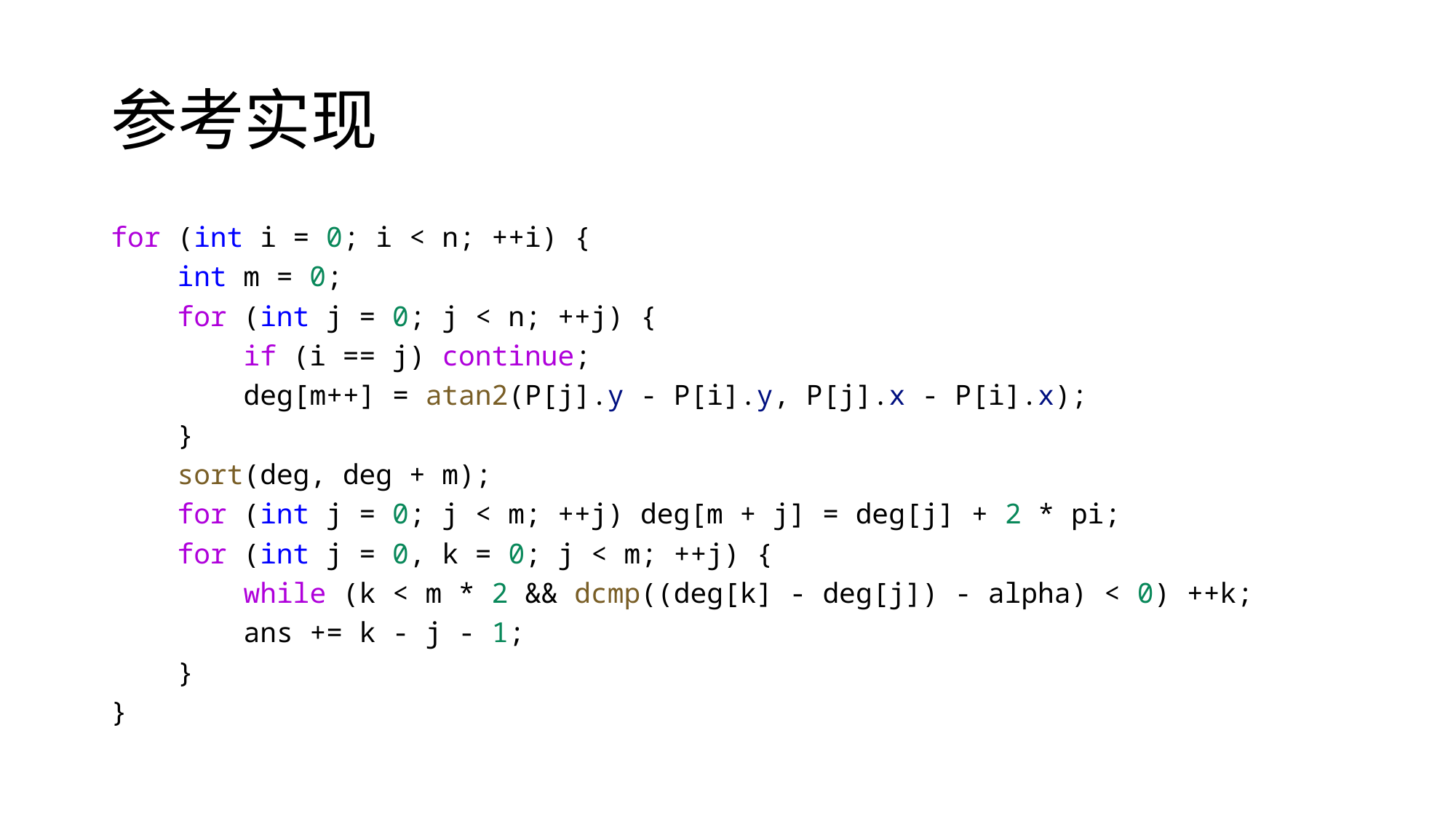

# 参考实现
for (int i = 0; i < n; ++i) {
    int m = 0;
    for (int j = 0; j < n; ++j) {
        if (i == j) continue;
        deg[m++] = atan2(P[j].y - P[i].y, P[j].x - P[i].x);
    }
    sort(deg, deg + m);
    for (int j = 0; j < m; ++j) deg[m + j] = deg[j] + 2 * pi;
    for (int j = 0, k = 0; j < m; ++j) {
        while (k < m * 2 && dcmp((deg[k] - deg[j]) - alpha) < 0) ++k;
        ans += k - j - 1;
    }
}